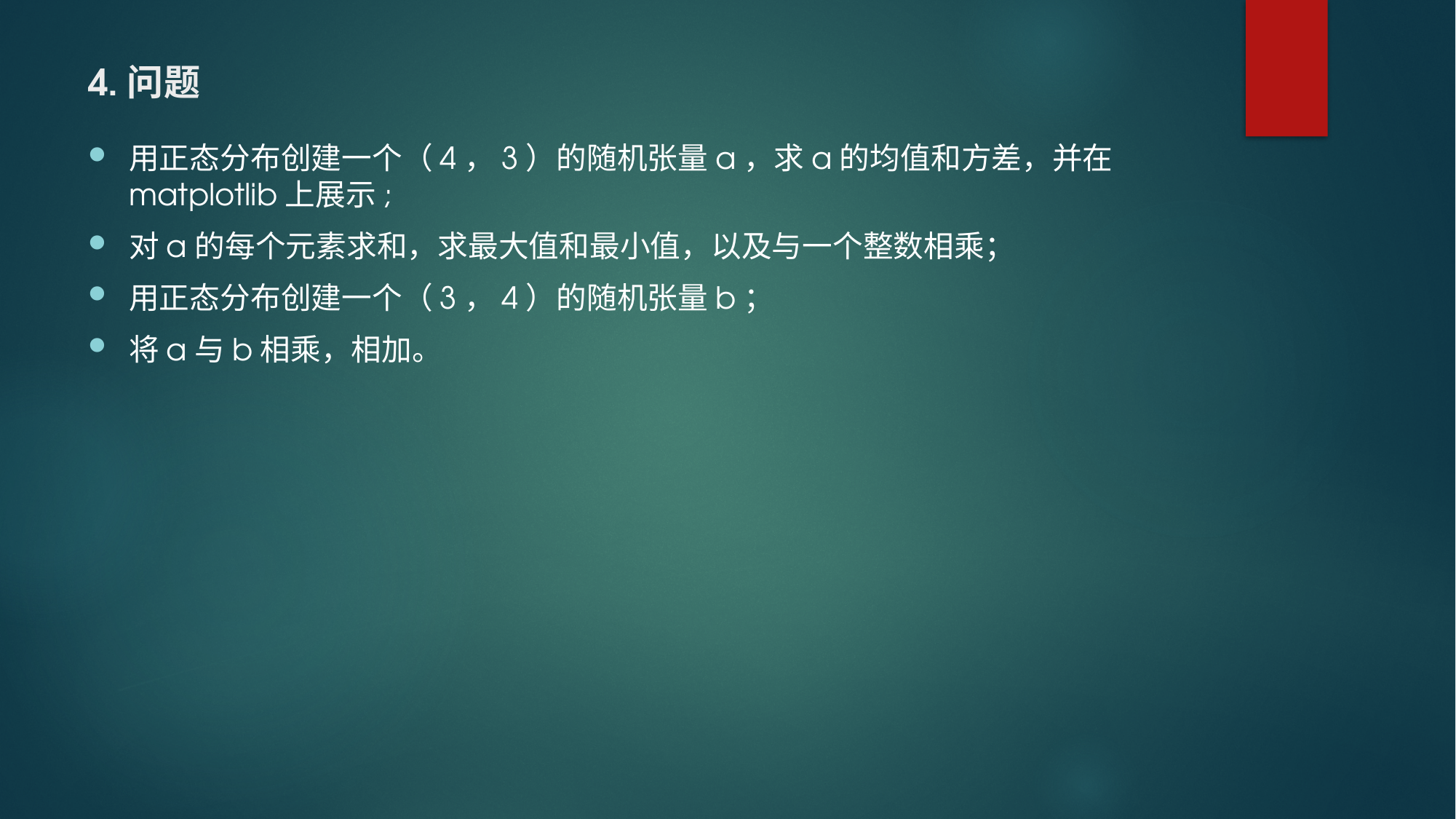

# 4.问题
用正态分布创建一个（4，3）的随机张量a，求a的均值和方差，并在matplotlib上展示;
对a的每个元素求和，求最大值和最小值，以及与一个整数相乘；
用正态分布创建一个（3，4）的随机张量b；
将a与b相乘，相加。